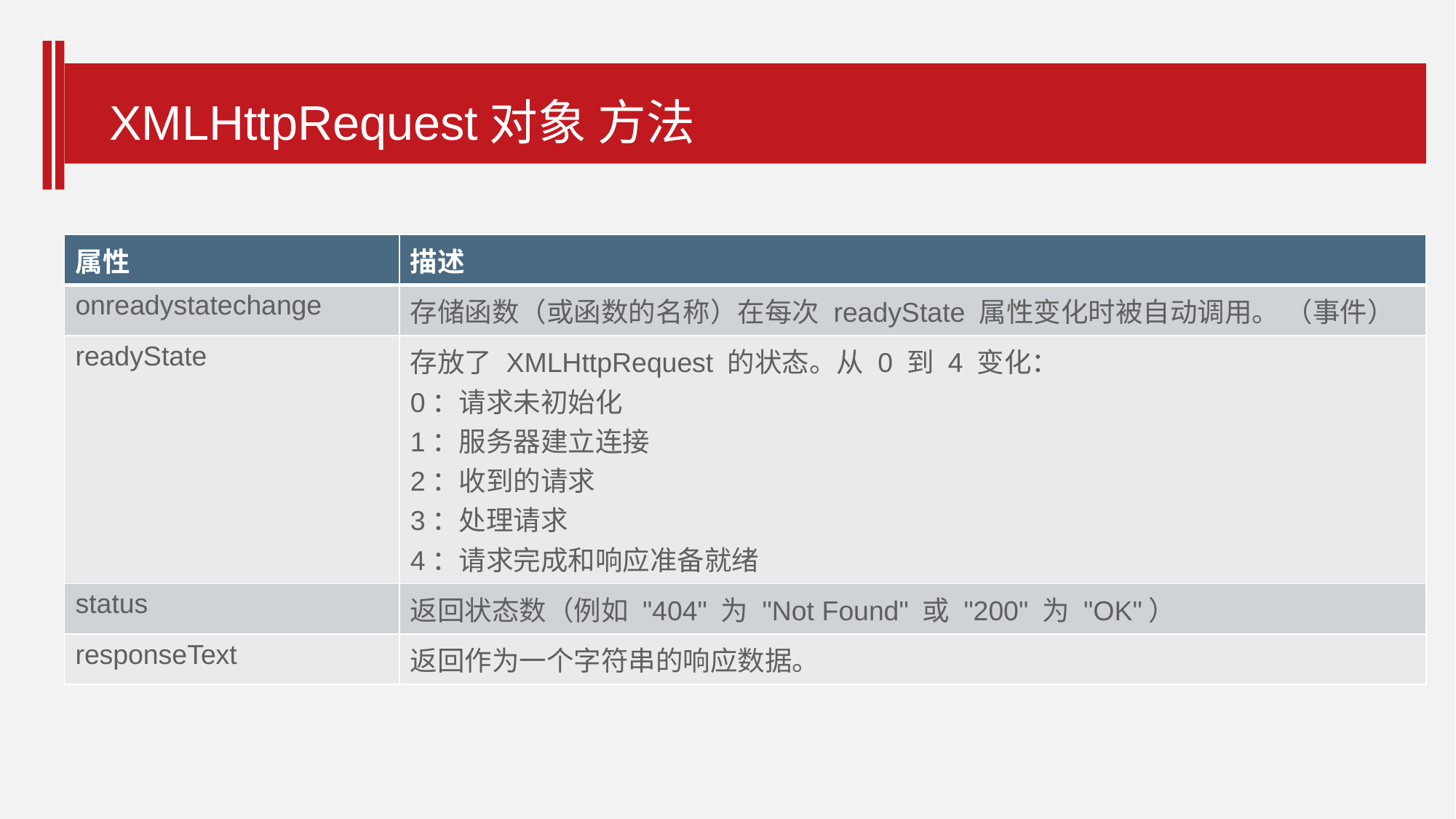

XMLHttpRequest对象 方法

| 属性 | 描述 |
| --- | --- |
| onreadystatechange | 存储函数（或函数的名称）在每次 readyState 属性变化时被自动调用。 （事件） |
| readyState | 存放了 XMLHttpRequest 的状态。从 0 到 4 变化： 0：请求未初始化 1：服务器建立连接 2：收到的请求 3：处理请求 4：请求完成和响应准备就绪 |
| status | 返回状态数（例如 "404" 为 "Not Found" 或 "200" 为 "OK"） |
| responseText | 返回作为一个字符串的响应数据。 |